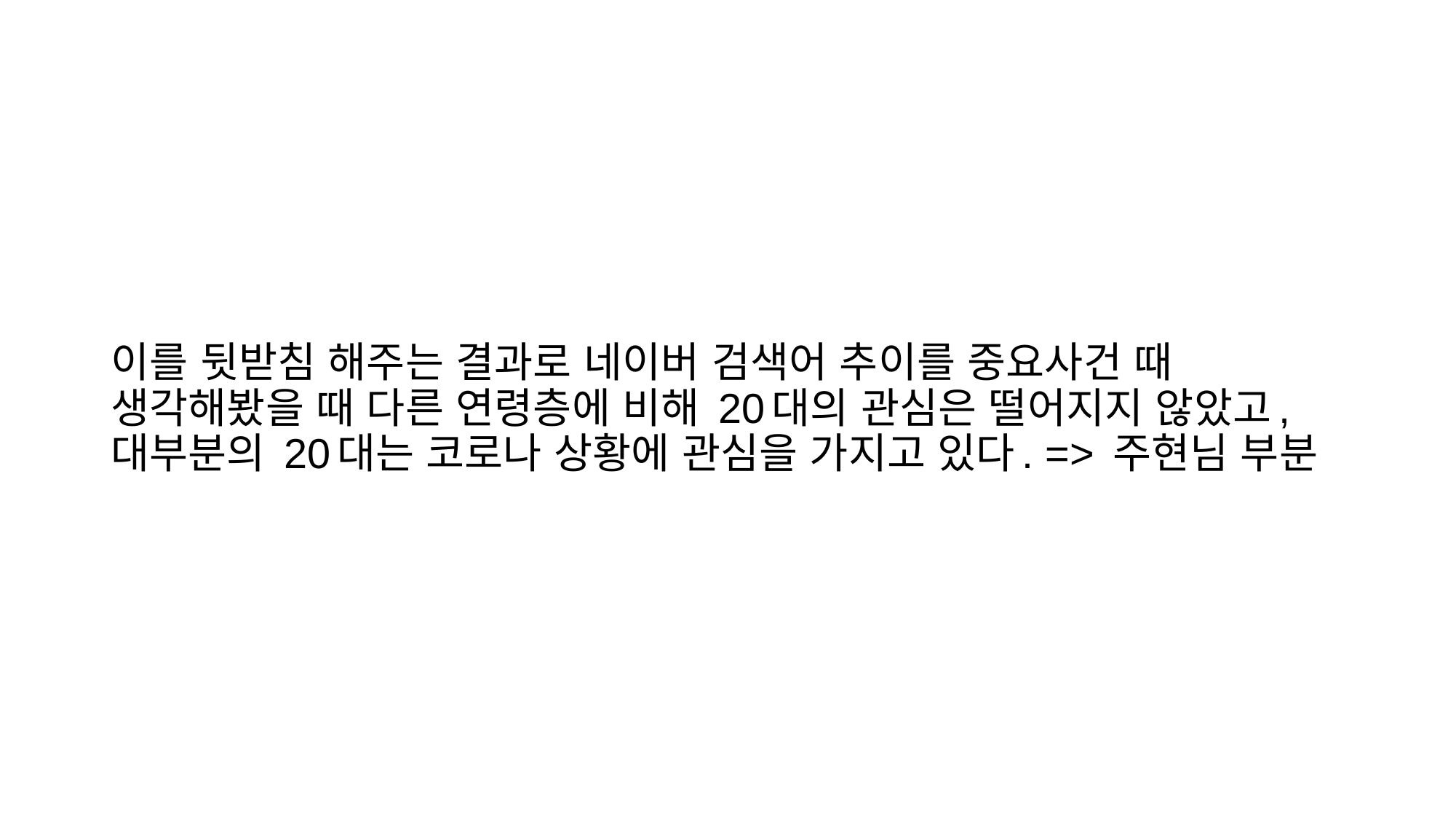

# 이를 뒷받침 해주는 결과로 네이버 검색어 추이를 중요사건 때 생각해봤을 때 다른 연령층에 비해 20대의 관심은 떨어지지 않았고, 대부분의 20대는 코로나 상황에 관심을 가지고 있다. => 주현님 부분